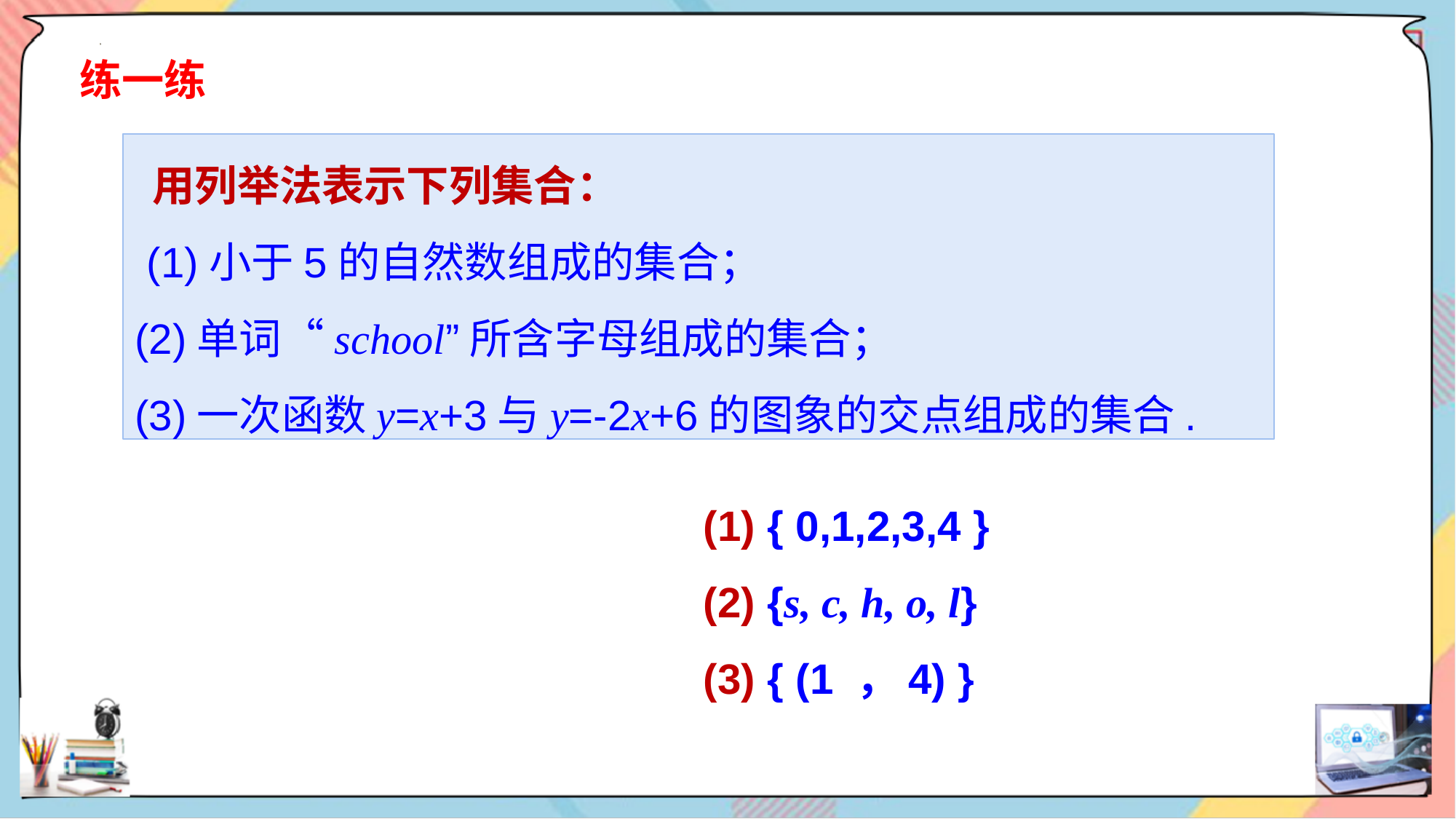

练一练
  用列举法表示下列集合：
  (1)小于5的自然数组成的集合；
 (2)单词“school”所含字母组成的集合；
 (3)一次函数y=x+3与y=-2x+6的图象的交点组成的集合.
(1) { 0,1,2,3,4 }
(2) {s, c, h, o, l}
(3) { (1 ，4) }